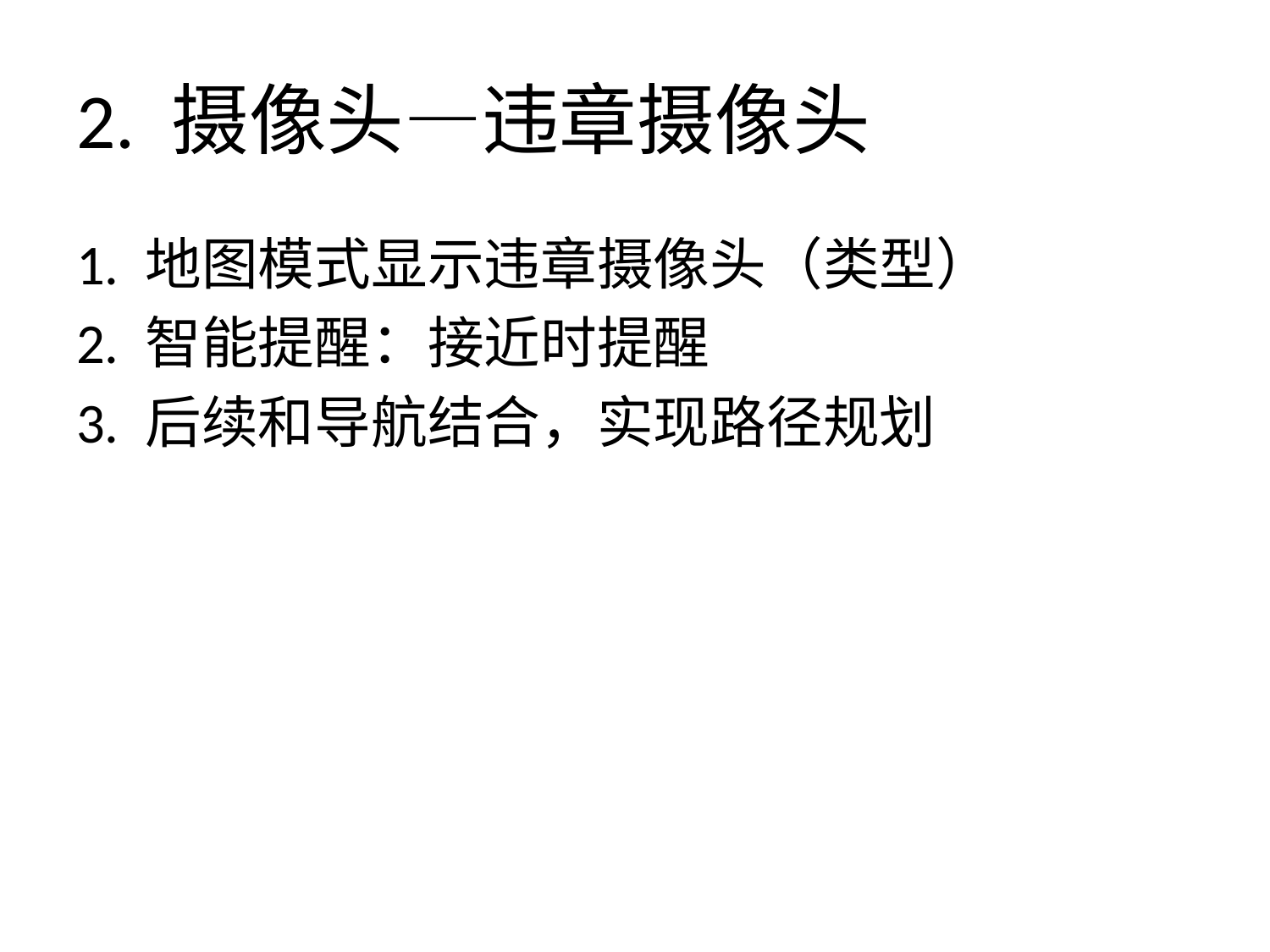

# 2. 摄像头—违章摄像头
1. 地图模式显示违章摄像头（类型）
2. 智能提醒：接近时提醒
3. 后续和导航结合，实现路径规划